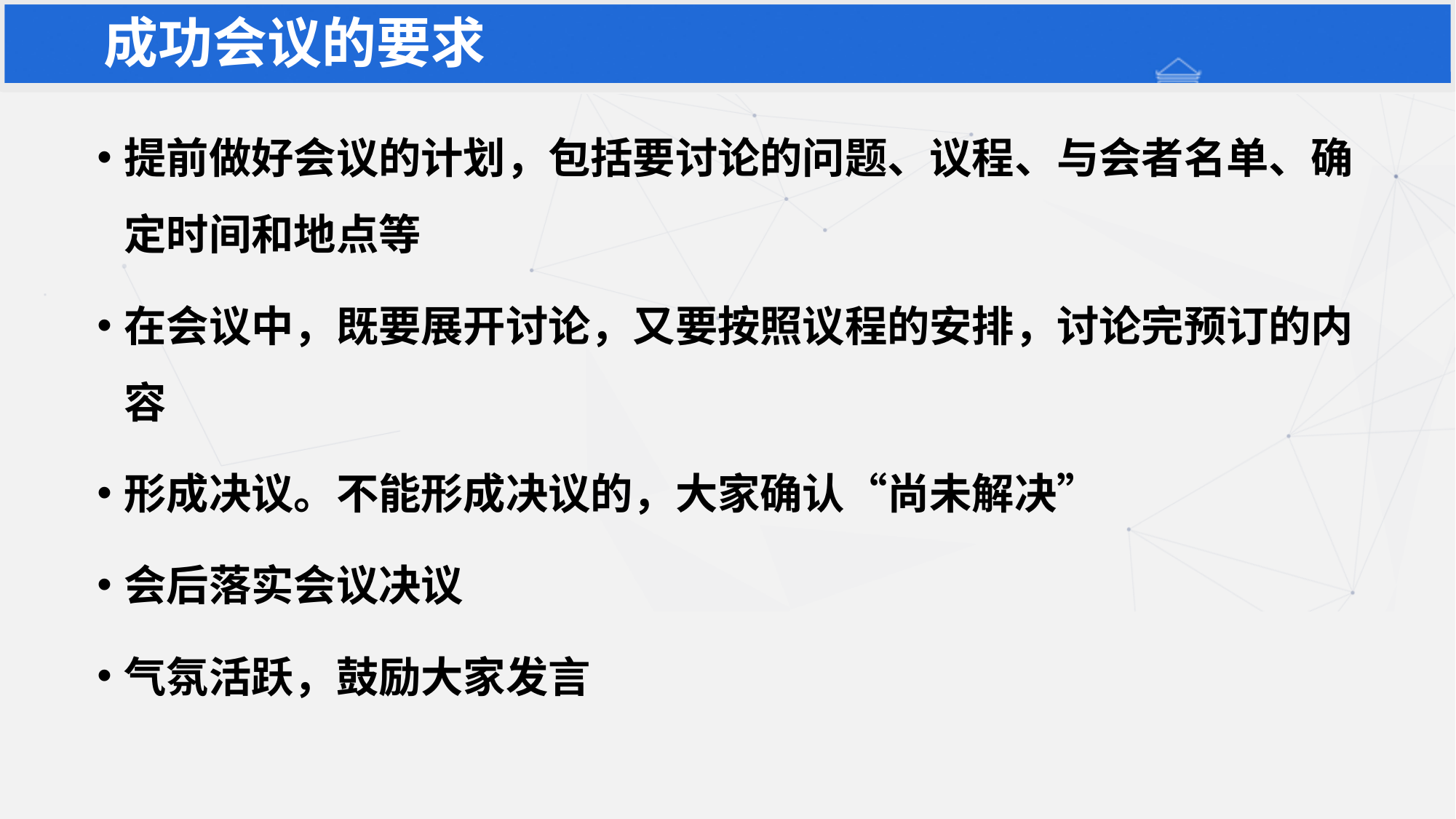

成功会议的要求
提前做好会议的计划，包括要讨论的问题、议程、与会者名单、确定时间和地点等
在会议中，既要展开讨论，又要按照议程的安排，讨论完预订的内容
形成决议。不能形成决议的，大家确认“尚未解决”
会后落实会议决议
气氛活跃，鼓励大家发言